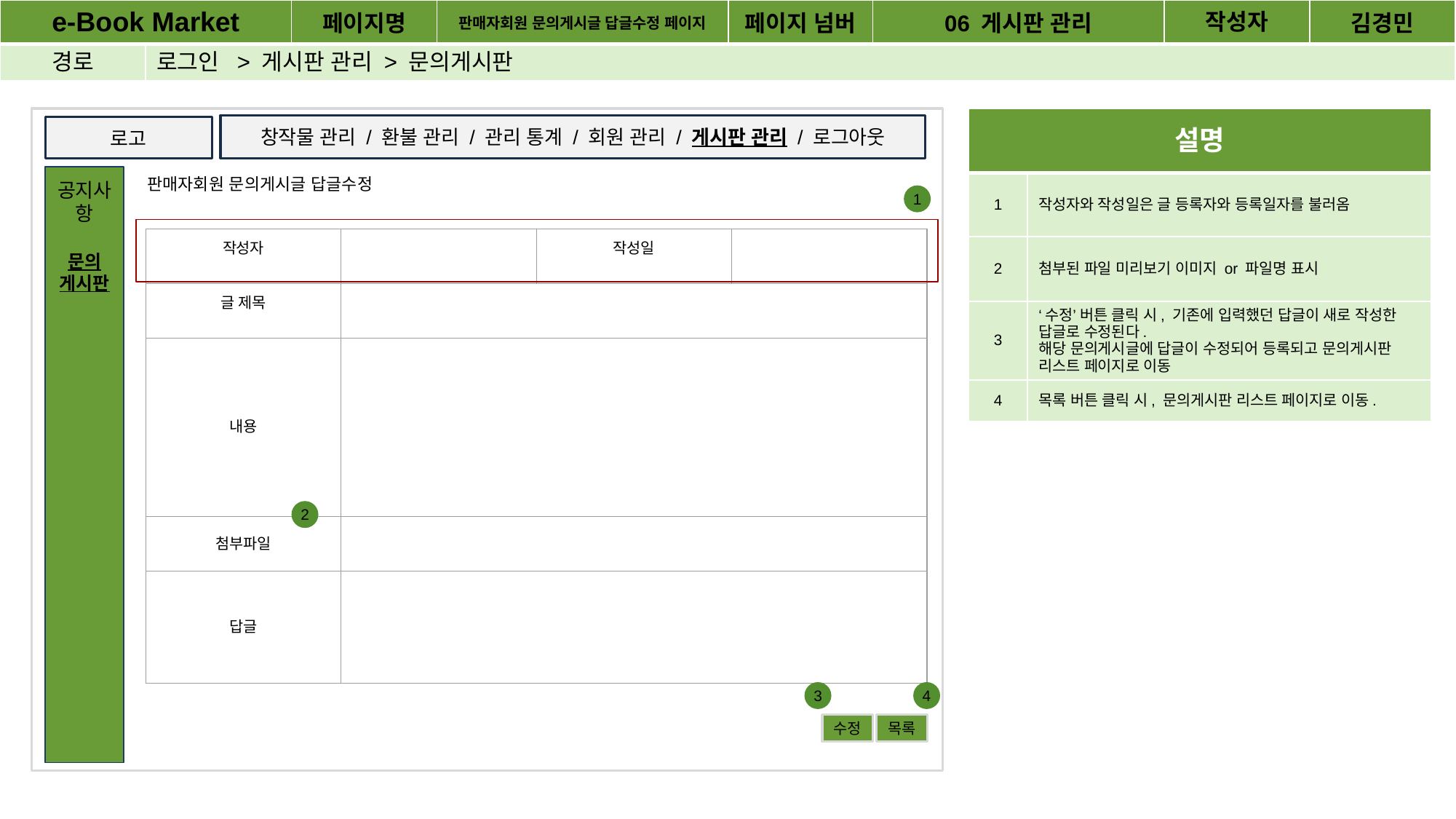

| e-Book Market |  | 페이지명 | 판매자회원 문의게시글 답글수정 페이지 | 페이지 넘버 | 06 게시판 관리 | 작성자 | 김경민 |
| --- | --- | --- | --- | --- | --- | --- | --- |
| 경로 | 로그인 > 게시판 관리 > 문의게시판 |  |  |  |  |  |  |

| 설명 |  |
| --- | --- |
| 1 | 작성자와 작성일은 글 등록자와 등록일자를 불러옴 |
| 2 | 첨부된 파일 미리보기 이미지 or 파일명 표시 |
| 3 | ‘수정’ 버튼 클릭 시, 기존에 입력했던 답글이 새로 작성한 답글로 수정된다. 해당 문의게시글에 답글이 수정되어 등록되고 문의게시판 리스트 페이지로 이동 |
| 4 | 목록 버튼 클릭 시, 문의게시판 리스트 페이지로 이동. |
창작물 관리 / 환불 관리 / 관리 통계 / 회원 관리 / 게시판 관리 / 로그아웃
로고
판매자회원 문의게시글 답글수정
공지사항

문의
게시판
1

| 작성자 |  | 작성일 |  |
| --- | --- | --- | --- |
| 글 제목 |  |  |  |
| 내용 |  |  |  |
| 첨부파일 |  |  |  |
| 답글 |  |  |  |
2
3
4
수정
목록